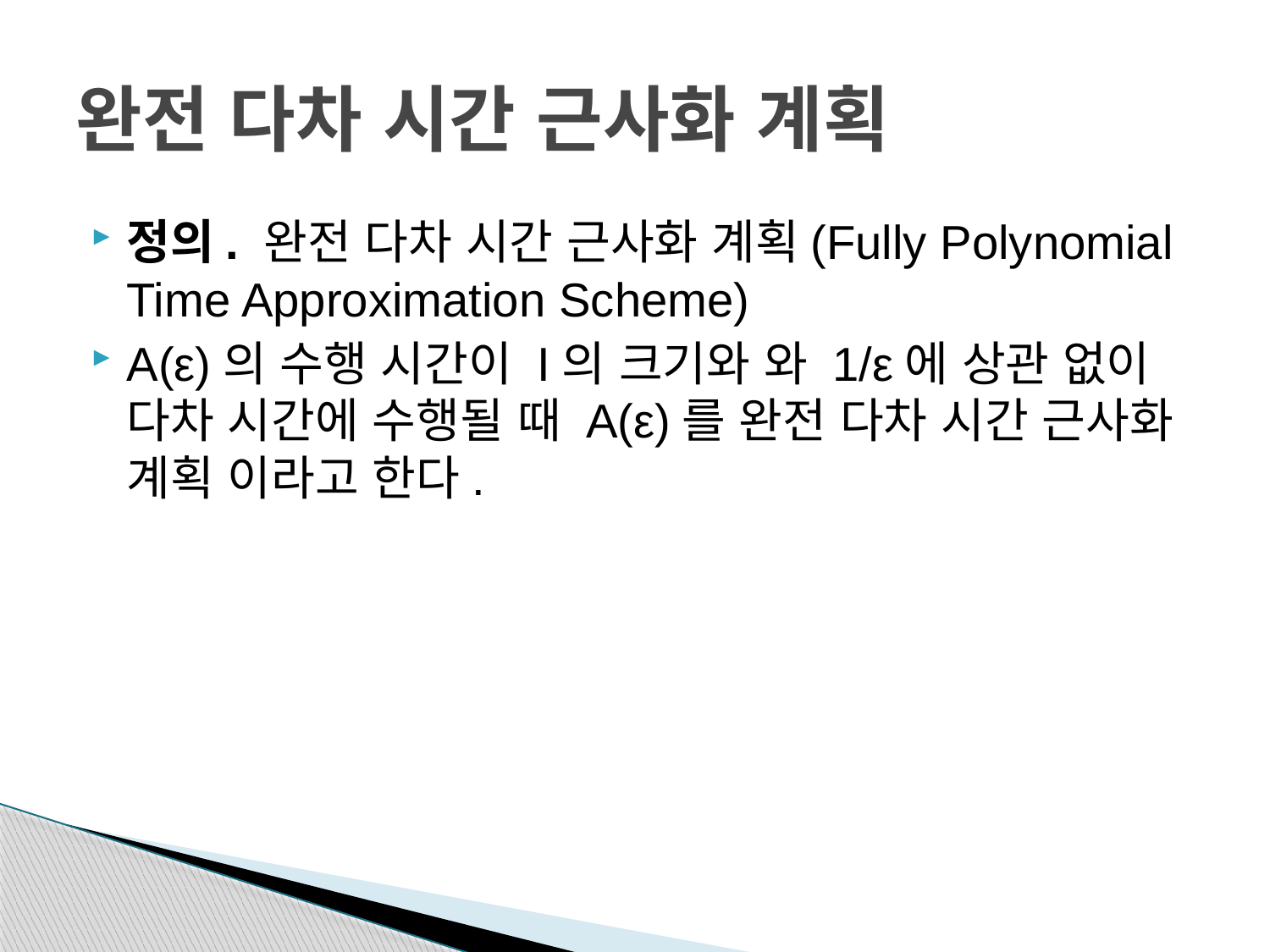

# 완전 다차 시간 근사화 계획
정의. 완전 다차 시간 근사화 계획(Fully Polynomial Time Approximation Scheme)
A(ε)의 수행 시간이 I의 크기와 와 1/ε에 상관 없이 다차 시간에 수행될 때 A(ε)를 완전 다차 시간 근사화 계획 이라고 한다.